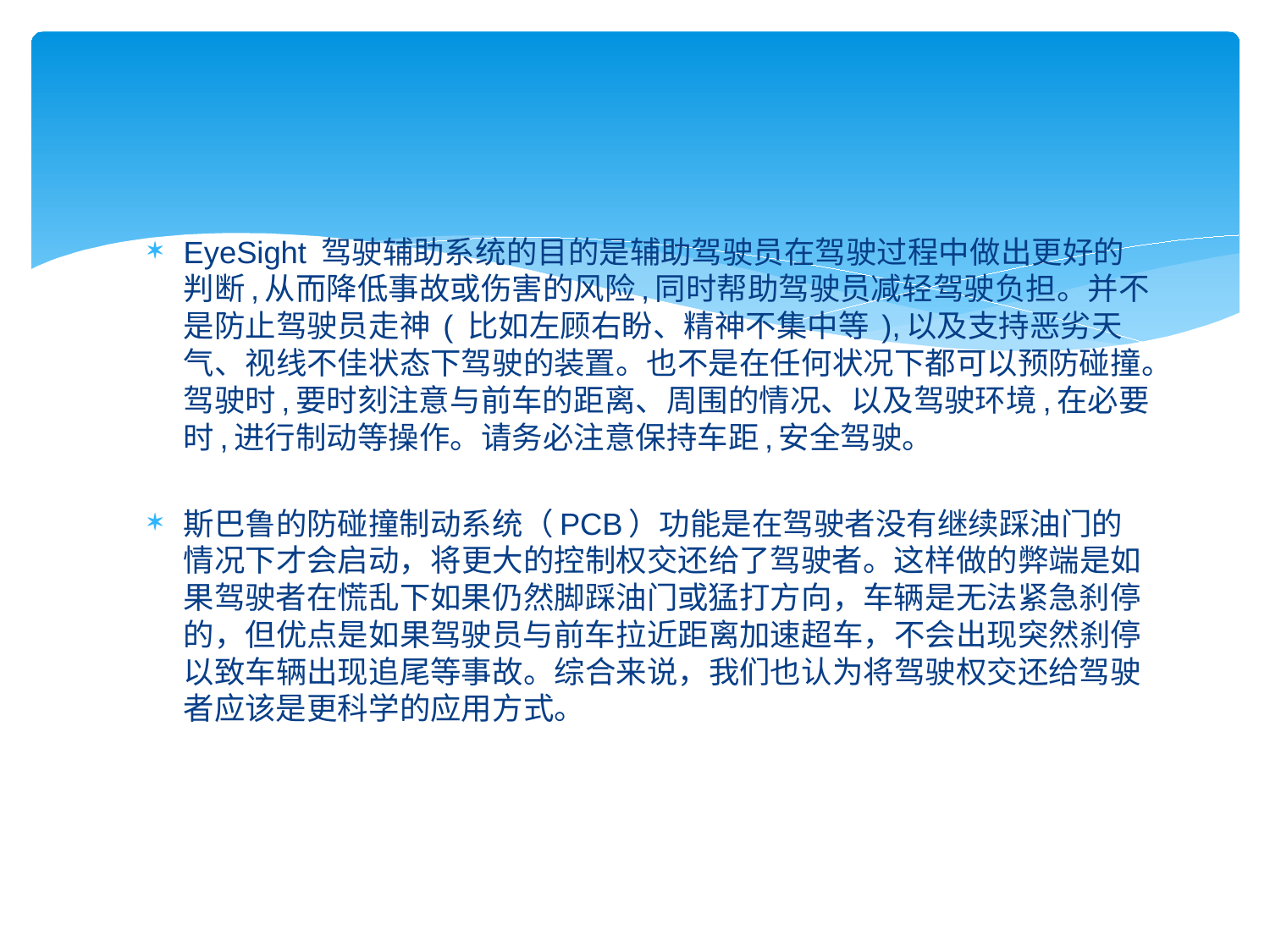

#
EyeSight 驾驶辅助系统的目的是辅助驾驶员在驾驶过程中做出更好的判断,从而降低事故或伤害的风险,同时帮助驾驶员减轻驾驶负担。并不是防止驾驶员走神 ( 比如左顾右盼、精神不集中等 ),以及支持恶劣天气、视线不佳状态下驾驶的装置。也不是在任何状况下都可以预防碰撞。驾驶时,要时刻注意与前车的距离、周围的情况、以及驾驶环境,在必要时,进行制动等操作。请务必注意保持车距,安全驾驶。

斯巴鲁的防碰撞制动系统（PCB）功能是在驾驶者没有继续踩油门的情况下才会启动，将更大的控制权交还给了驾驶者。这样做的弊端是如果驾驶者在慌乱下如果仍然脚踩油门或猛打方向，车辆是无法紧急刹停的，但优点是如果驾驶员与前车拉近距离加速超车，不会出现突然刹停以致车辆出现追尾等事故。综合来说，我们也认为将驾驶权交还给驾驶者应该是更科学的应用方式。